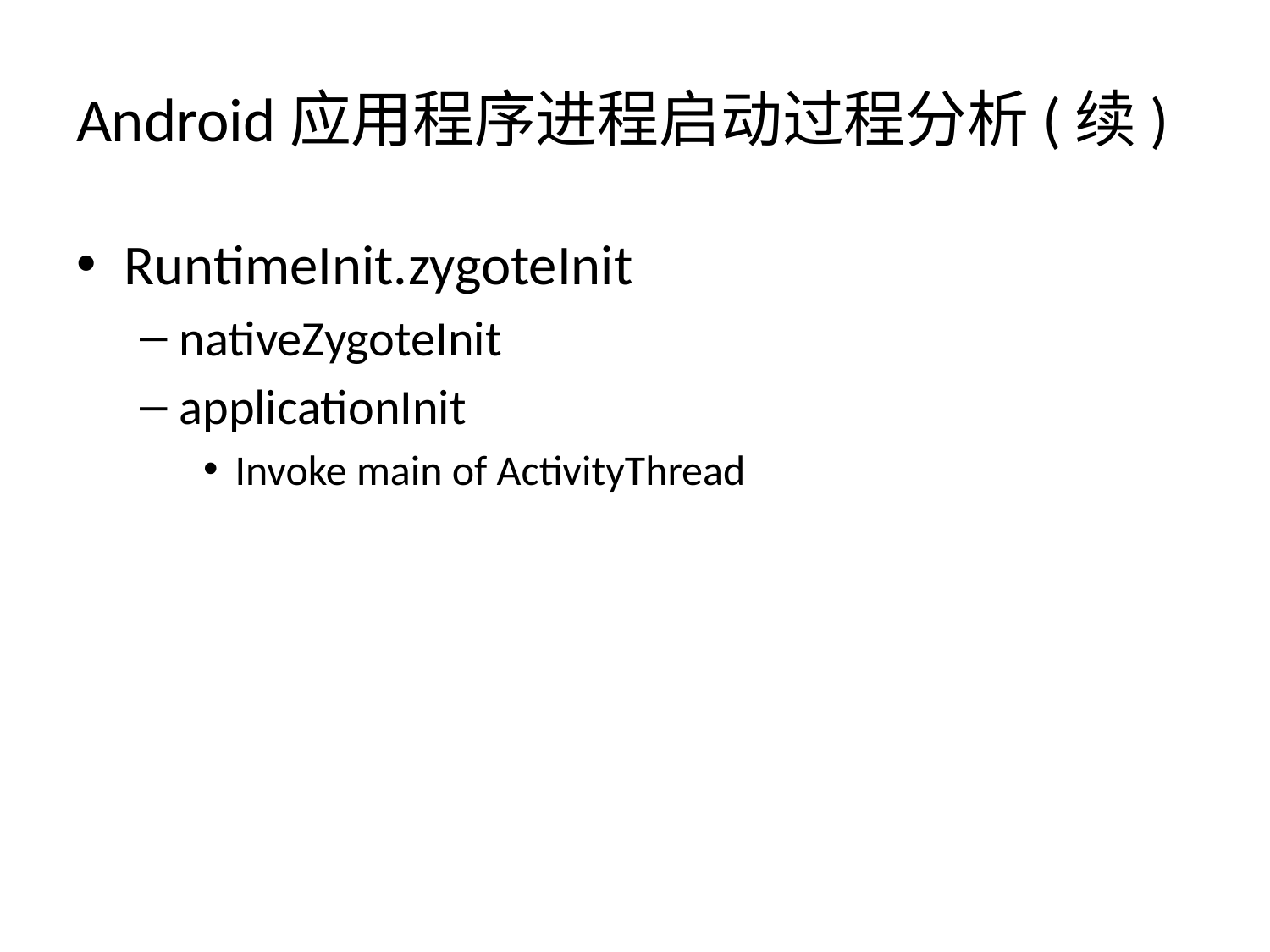

# Android应用程序进程启动过程分析(续)
RuntimeInit.zygoteInit
nativeZygoteInit
applicationInit
Invoke main of ActivityThread